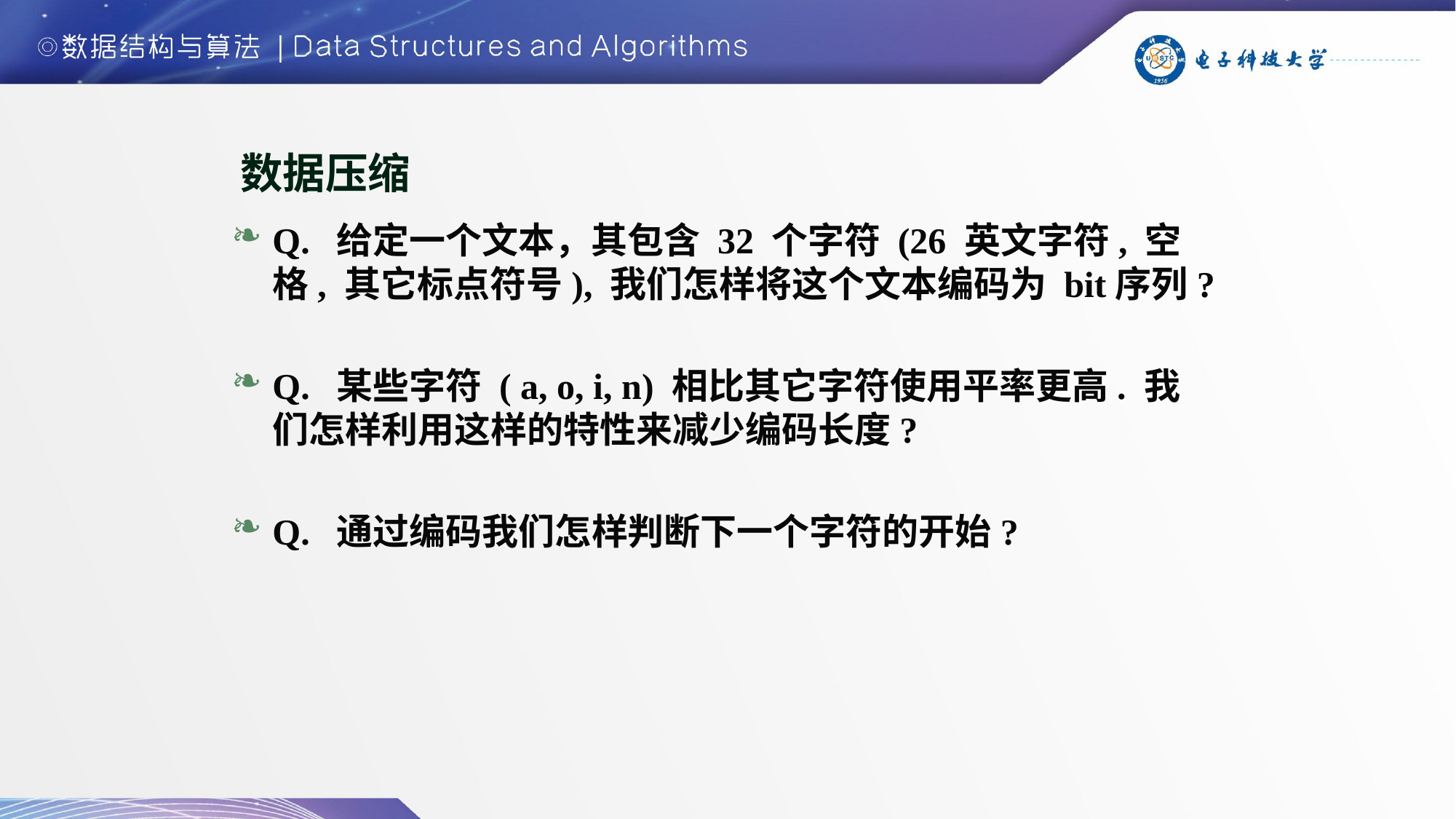

# 数据压缩
Q.  给定一个文本，其包含 32 个字符 (26 英文字符, 空格, 其它标点符号), 我们怎样将这个文本编码为 bit序列?

Q.  某些字符 ( a, o, i, n) 相比其它字符使用平率更高. 我们怎样利用这样的特性来减少编码长度?

Q.  通过编码我们怎样判断下一个字符的开始?